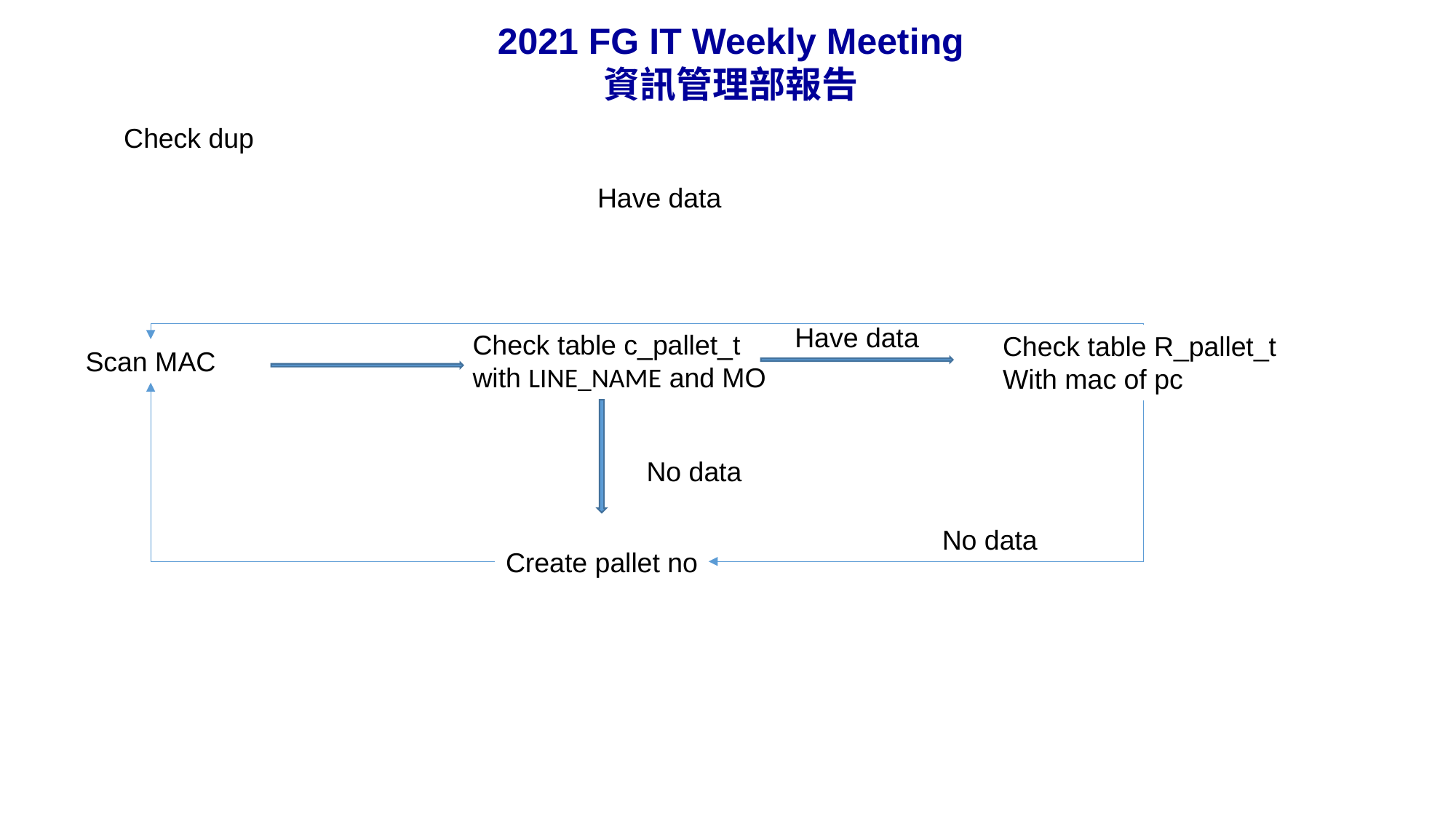

2021 FG IT Weekly Meeting
資訊管理部報告
Check dup
Have data
Have data
Check table c_pallet_t
with LINE_NAME and MO
Check table R_pallet_t
With mac of pc
Scan MAC

No data
No data
Create pallet no